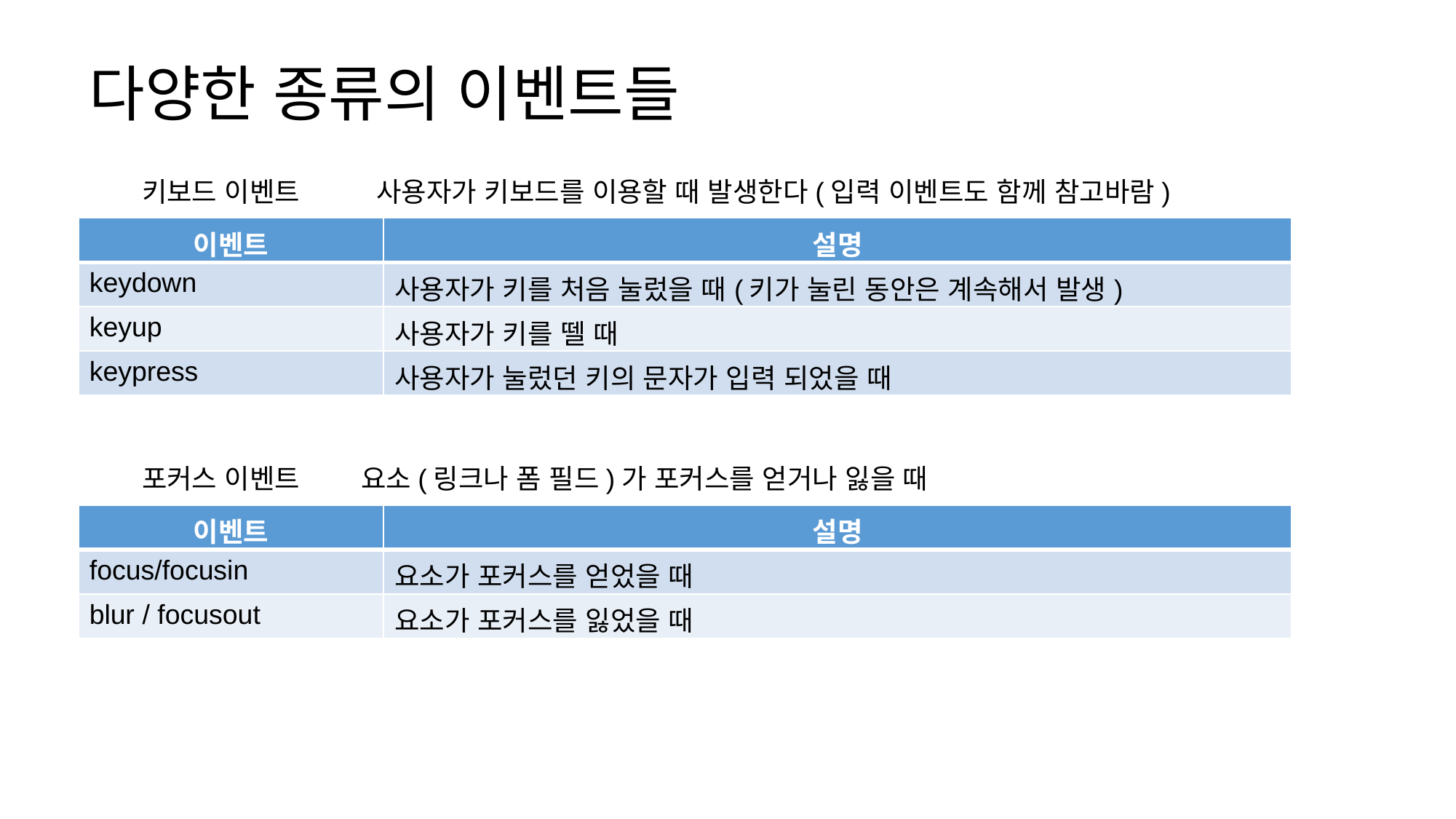

다양한 종류의 이벤트들
키보드 이벤트          사용자가 키보드를 이용할 때 발생한다(입력 이벤트도 함께 참고바람)
| 이벤트 | 설명 |
| --- | --- |
| keydown | 사용자가 키를 처음 눌렀을 때(키가 눌린 동안은 계속해서 발생) |
| keyup | 사용자가 키를 뗄 때 |
| keypress | 사용자가 눌렀던 키의 문자가 입력 되었을 때 |
포커스 이벤트        요소(링크나 폼 필드)가 포커스를 얻거나 잃을 때
| 이벤트 | 설명 |
| --- | --- |
| focus/focusin | 요소가 포커스를 얻었을 때 |
| blur / focusout | 요소가 포커스를 잃었을 때 |